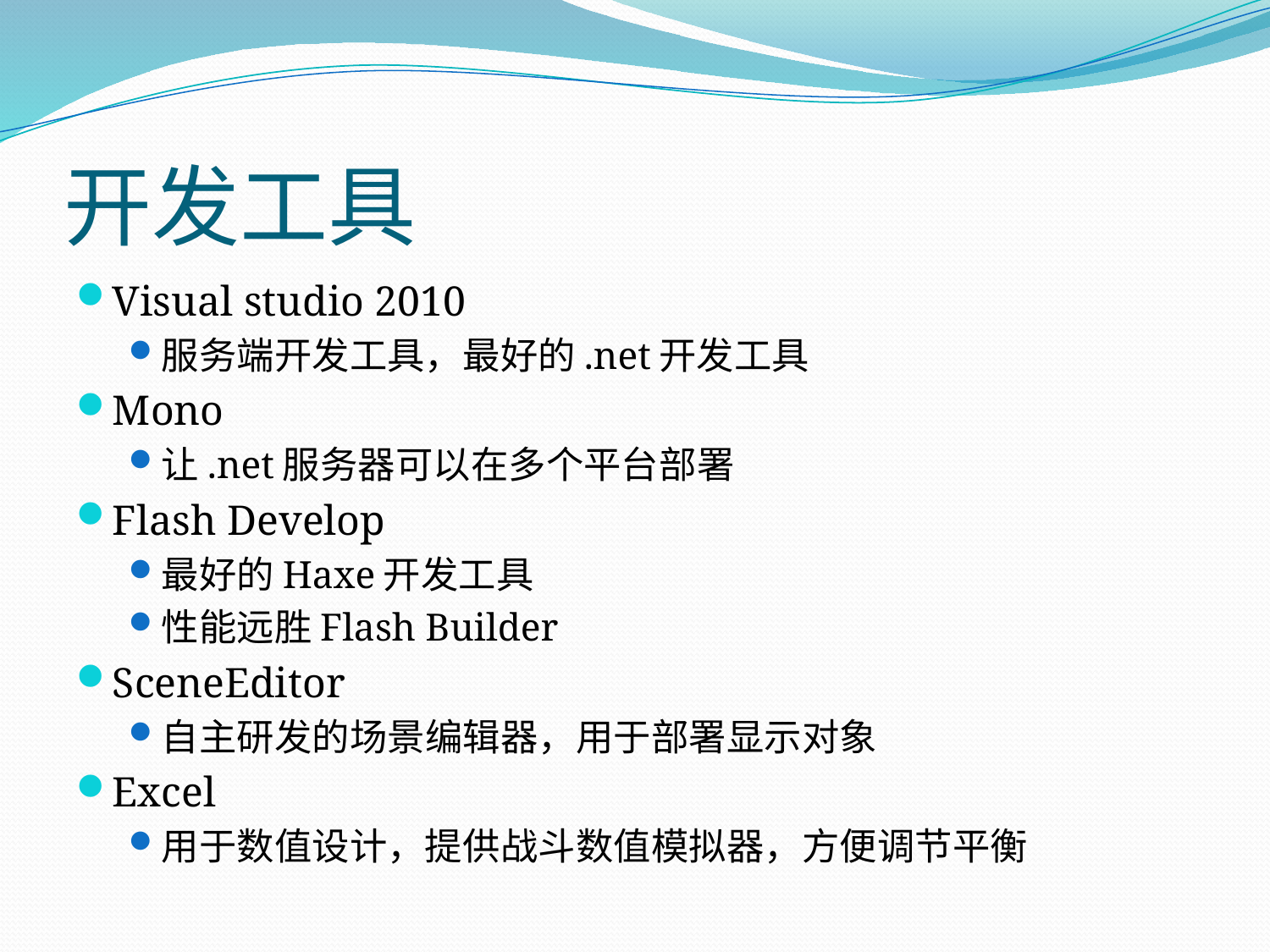

# 开发工具
Visual studio 2010
服务端开发工具，最好的.net开发工具
Mono
让.net服务器可以在多个平台部署
Flash Develop
最好的Haxe开发工具
性能远胜Flash Builder
SceneEditor
自主研发的场景编辑器，用于部署显示对象
Excel
用于数值设计，提供战斗数值模拟器，方便调节平衡